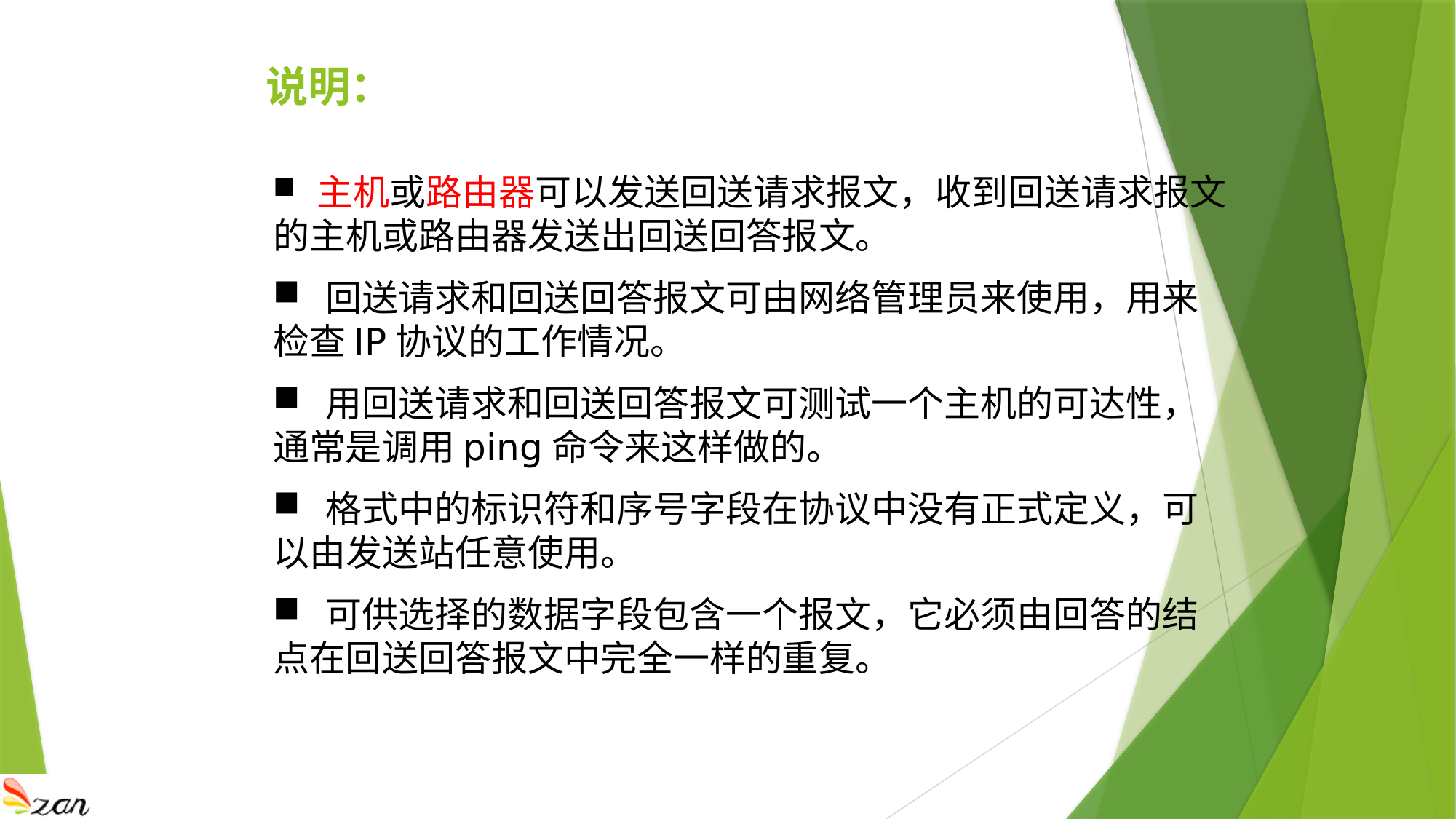

# 说明：
  主机或路由器可以发送回送请求报文，收到回送请求报文的主机或路由器发送出回送回答报文。
  回送请求和回送回答报文可由网络管理员来使用，用来检查IP协议的工作情况。
  用回送请求和回送回答报文可测试一个主机的可达性，通常是调用ping命令来这样做的。
  格式中的标识符和序号字段在协议中没有正式定义，可以由发送站任意使用。
  可供选择的数据字段包含一个报文，它必须由回答的结点在回送回答报文中完全一样的重复。